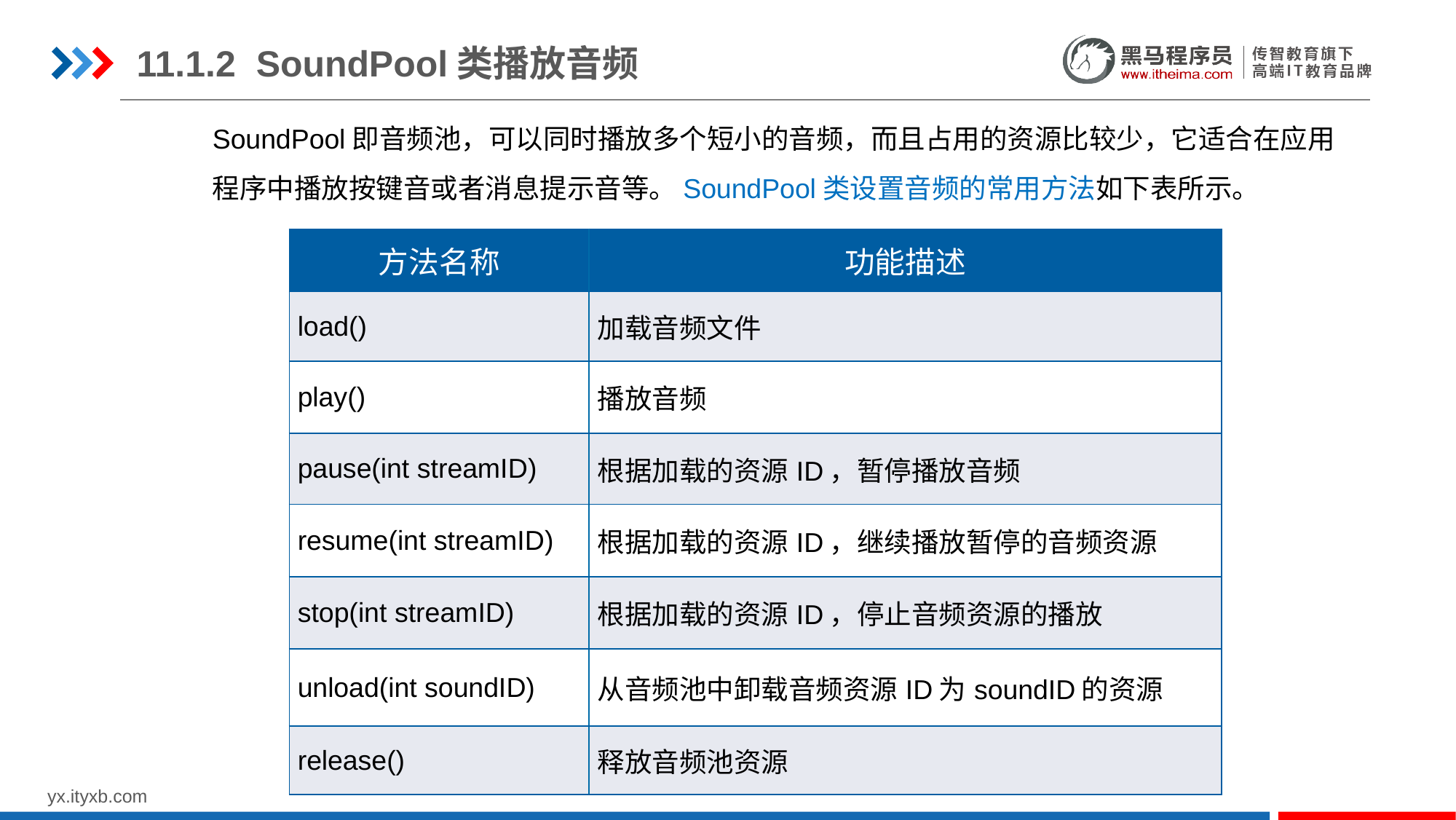

11.1.2  SoundPool类播放音频
SoundPool即音频池，可以同时播放多个短小的音频，而且占用的资源比较少，它适合在应用程序中播放按键音或者消息提示音等。SoundPool类设置音频的常用方法如下表所示。
| 方法名称 | 功能描述 |
| --- | --- |
| load() | 加载音频文件 |
| play() | 播放音频 |
| pause(int streamID) | 根据加载的资源ID，暂停播放音频 |
| resume(int streamID) | 根据加载的资源ID，继续播放暂停的音频资源 |
| stop(int streamID) | 根据加载的资源ID，停止音频资源的播放 |
| unload(int soundID) | 从音频池中卸载音频资源ID为soundID的资源 |
| release() | 释放音频池资源 |